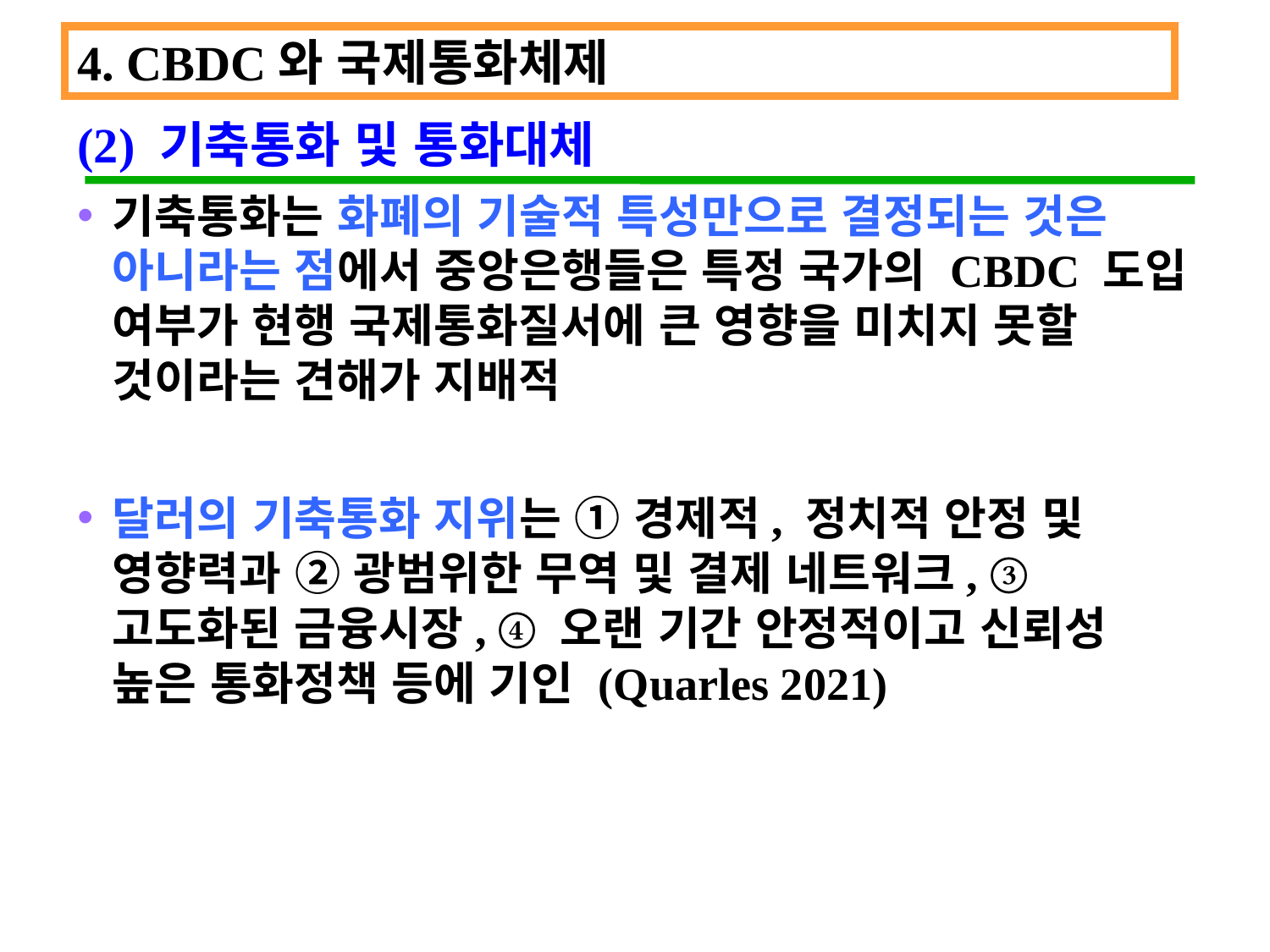

4. CBDC와 국제통화체제
(2) 기축통화 및 통화대체
기축통화는 화폐의 기술적 특성만으로 결정되는 것은 아니라는 점에서 중앙은행들은 특정 국가의 CBDC 도입 여부가 현행 국제통화질서에 큰 영향을 미치지 못할 것이라는 견해가 지배적

달러의 기축통화 지위는 ① 경제적, 정치적 안정 및 영향력과 ② 광범위한 무역 및 결제 네트워크, ③ 고도화된 금융시장, ④ 오랜 기간 안정적이고 신뢰성 높은 통화정책 등에 기인 (Quarles 2021)